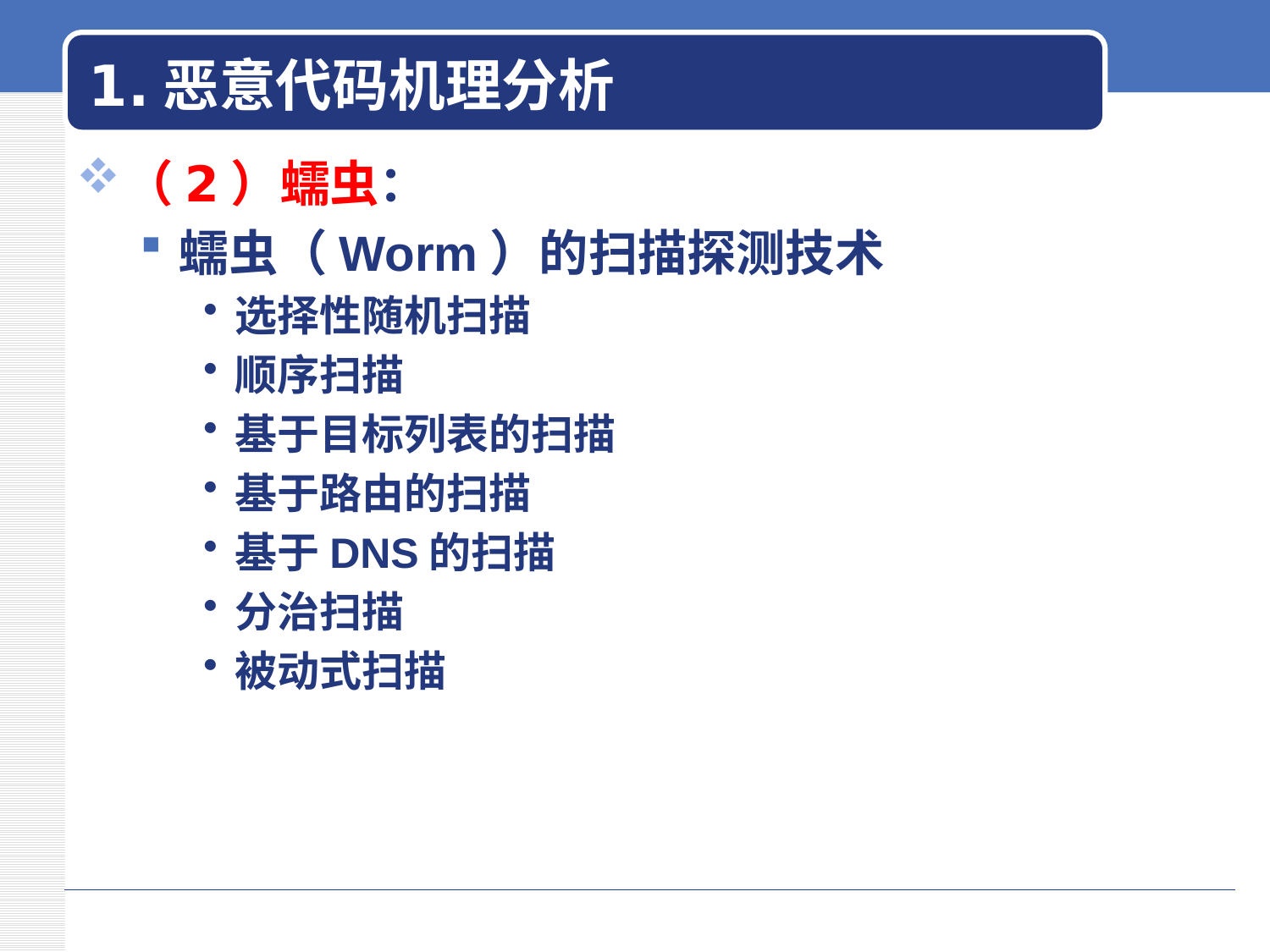

# 1.恶意代码机理分析
（2）蠕虫：
蠕虫（Worm）的扫描探测技术
选择性随机扫描
顺序扫描
基于目标列表的扫描
基于路由的扫描
基于DNS的扫描
分治扫描
被动式扫描